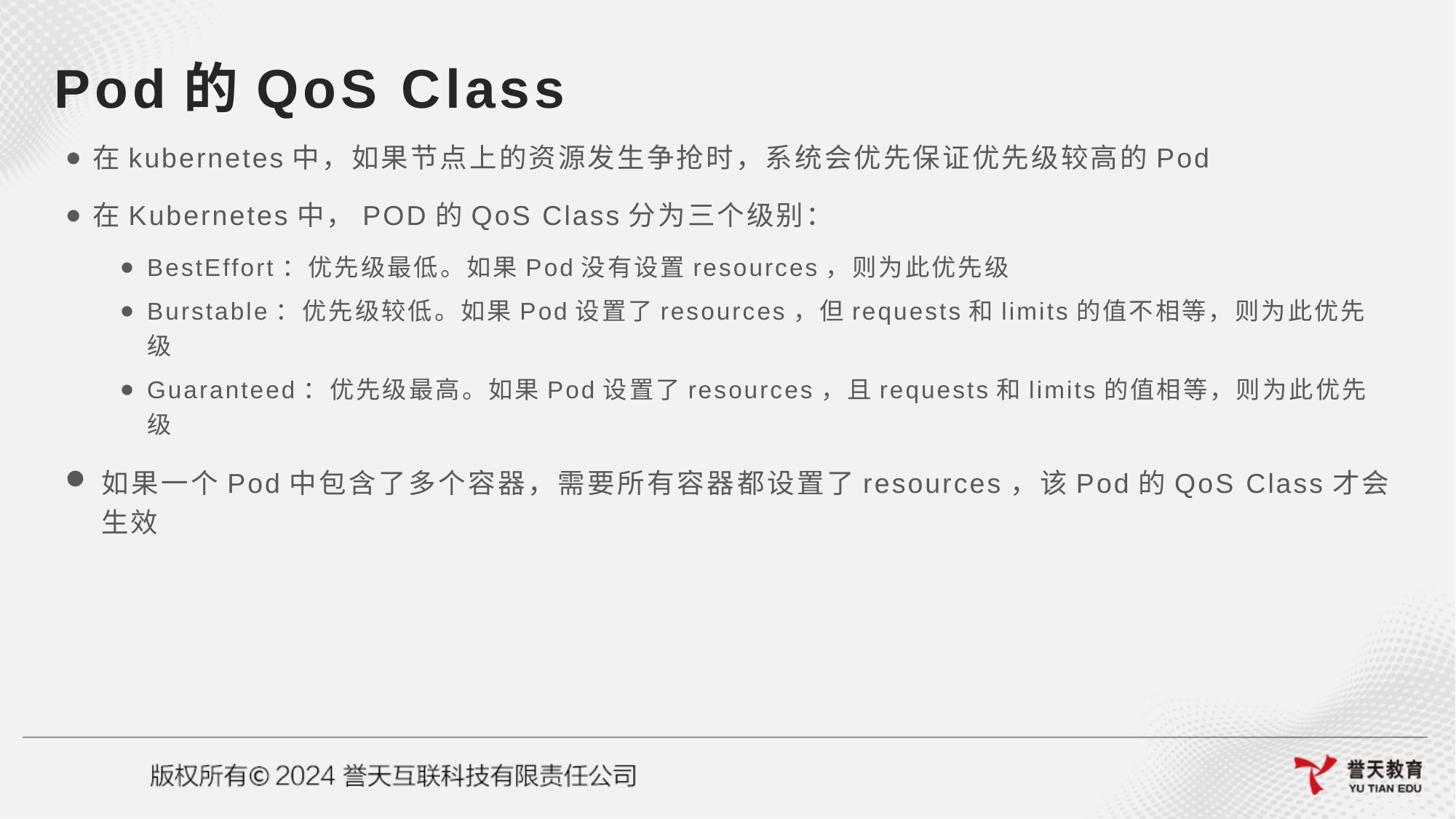

# Pod的QoS Class
在kubernetes中，如果节点上的资源发生争抢时，系统会优先保证优先级较高的Pod
在Kubernetes中，POD的QoS Class分为三个级别：
BestEffort：优先级最低。如果Pod没有设置resources，则为此优先级
Burstable：优先级较低。如果Pod设置了resources，但requests和limits的值不相等，则为此优先级
Guaranteed：优先级最高。如果Pod设置了resources，且requests和limits的值相等，则为此优先级
如果一个Pod中包含了多个容器，需要所有容器都设置了resources，该Pod的QoS Class才会生效